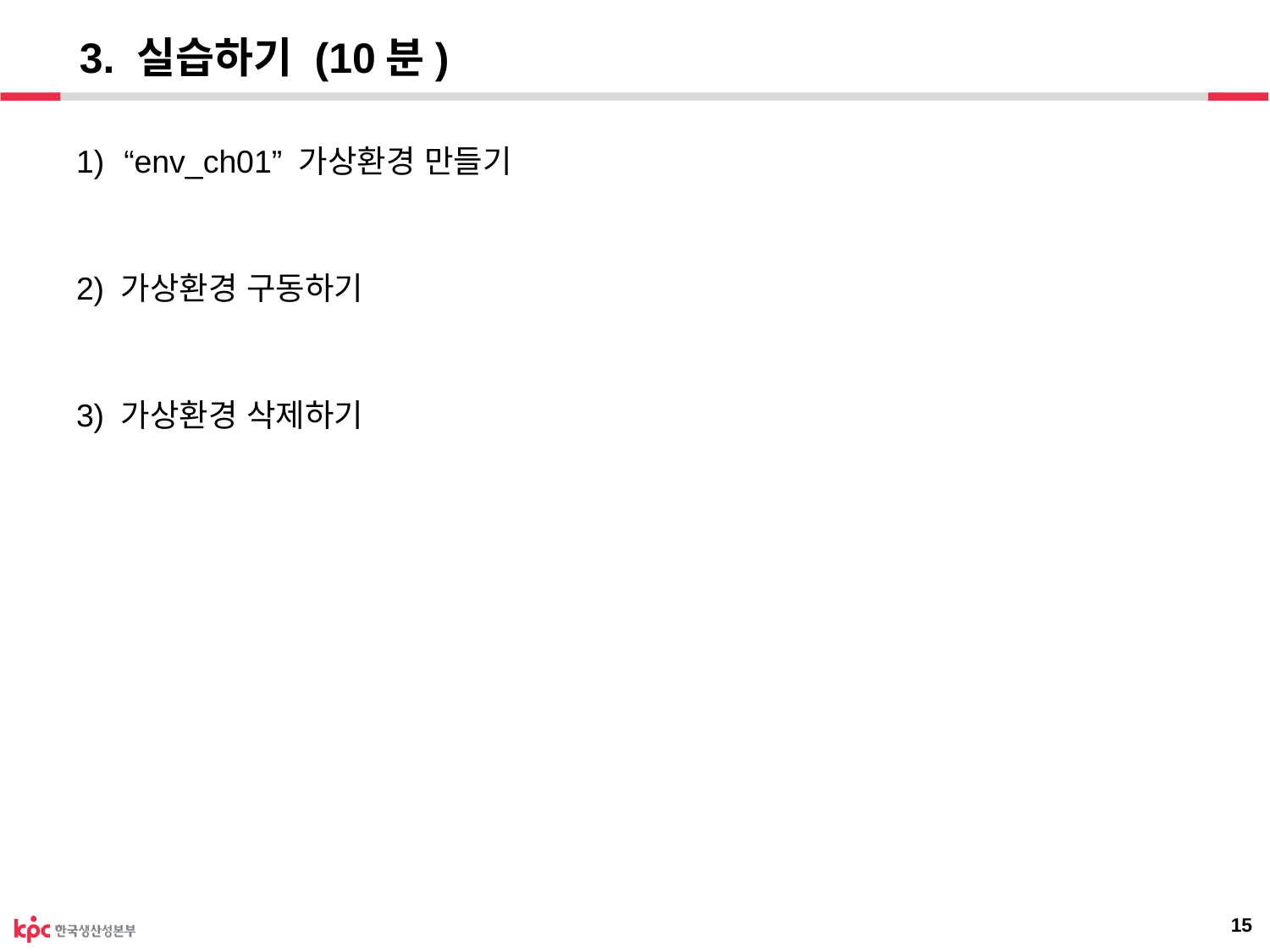

# 3. 실습하기 (10분)
“env_ch01” 가상환경 만들기

2) 가상환경 구동하기

3) 가상환경 삭제하기